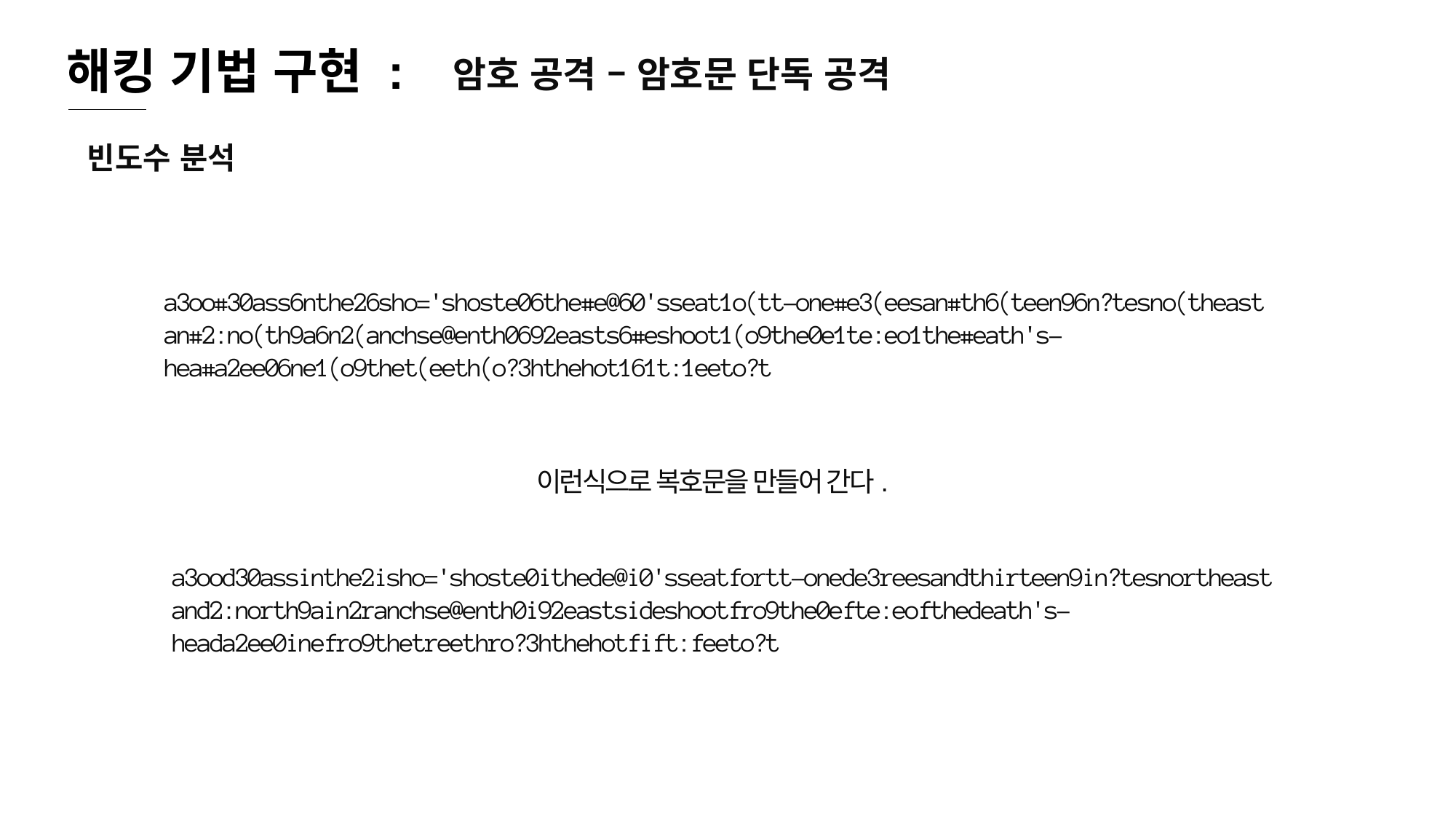

해킹 기법 구현 :
암호 공격 – 암호문 단독 공격
빈도수 분석
a3oo#30ass6nthe26sho='shoste06the#e@60'sseat1o(tt-one#e3(eesan#th6(teen96n?tesno(theast an#2:no(th9a6n2(anchse@enth0692easts6#eshoot1(o9the0e1te:eo1the#eath's-hea#a2ee06ne1(o9thet(eeth(o?3hthehot161t:1eeto?t
이런식으로 복호문을 만들어 간다.
a3ood30assinthe2isho='shoste0ithede@i0'sseatfortt-onede3reesandthirteen9in?tesnortheast and2:north9ain2ranchse@enth0i92eastsideshootfro9the0efte:eofthedeath's-heada2ee0inefro9thetreethro?3hthehotfift:feeto?t